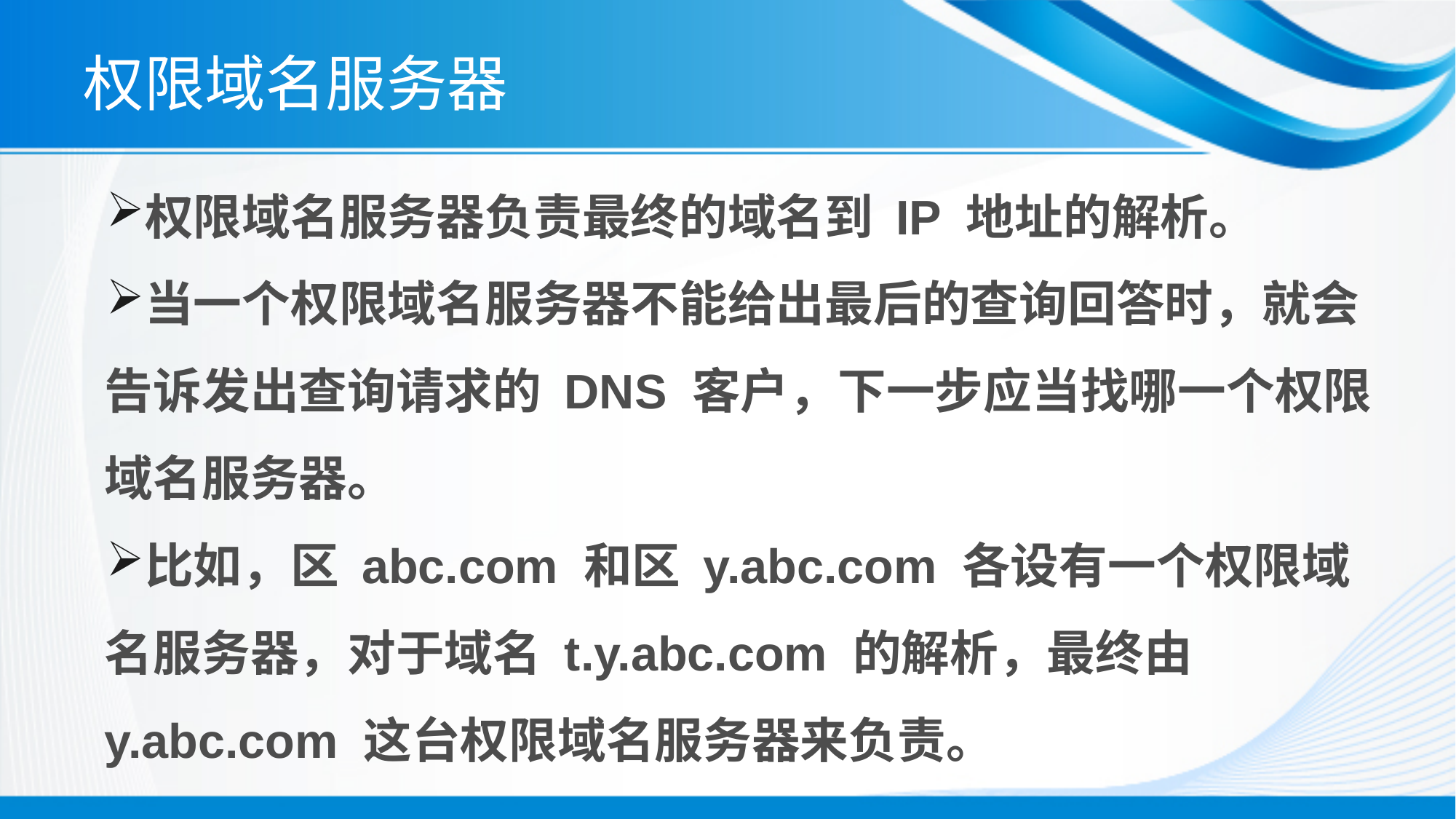

# 权限域名服务器
权限域名服务器负责最终的域名到 IP 地址的解析。
当一个权限域名服务器不能给出最后的查询回答时，就会告诉发出查询请求的 DNS 客户，下一步应当找哪一个权限域名服务器。
比如，区 abc.com 和区 y.abc.com 各设有一个权限域名服务器，对于域名 t.y.abc.com 的解析，最终由 y.abc.com 这台权限域名服务器来负责。